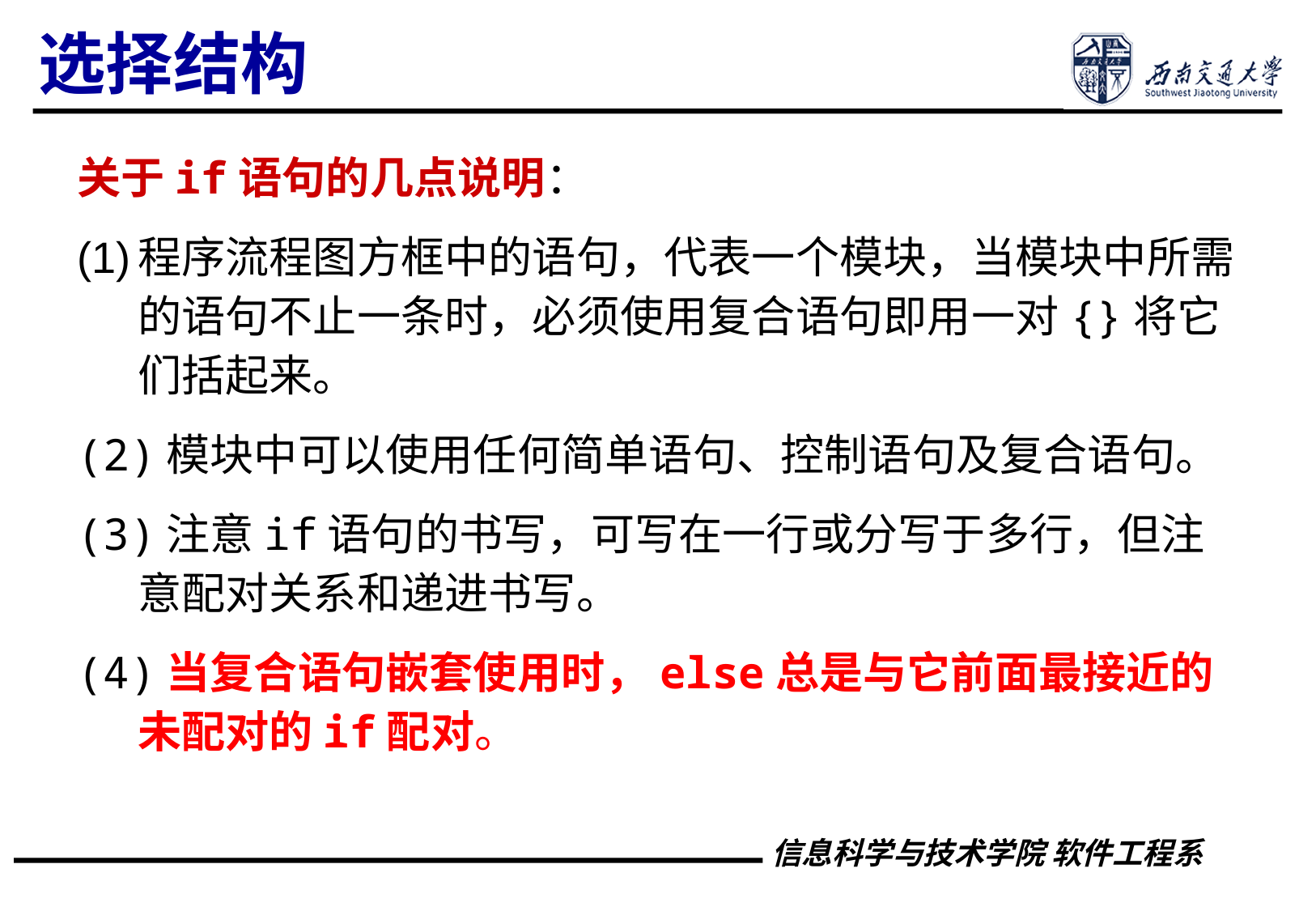

选择结构
关于if语句的几点说明：
程序流程图方框中的语句，代表一个模块，当模块中所需的语句不止一条时，必须使用复合语句即用一对{}将它们括起来。
(2)模块中可以使用任何简单语句、控制语句及复合语句。
(3)注意if语句的书写，可写在一行或分写于多行，但注意配对关系和递进书写。
(4)当复合语句嵌套使用时，else总是与它前面最接近的未配对的if配对。